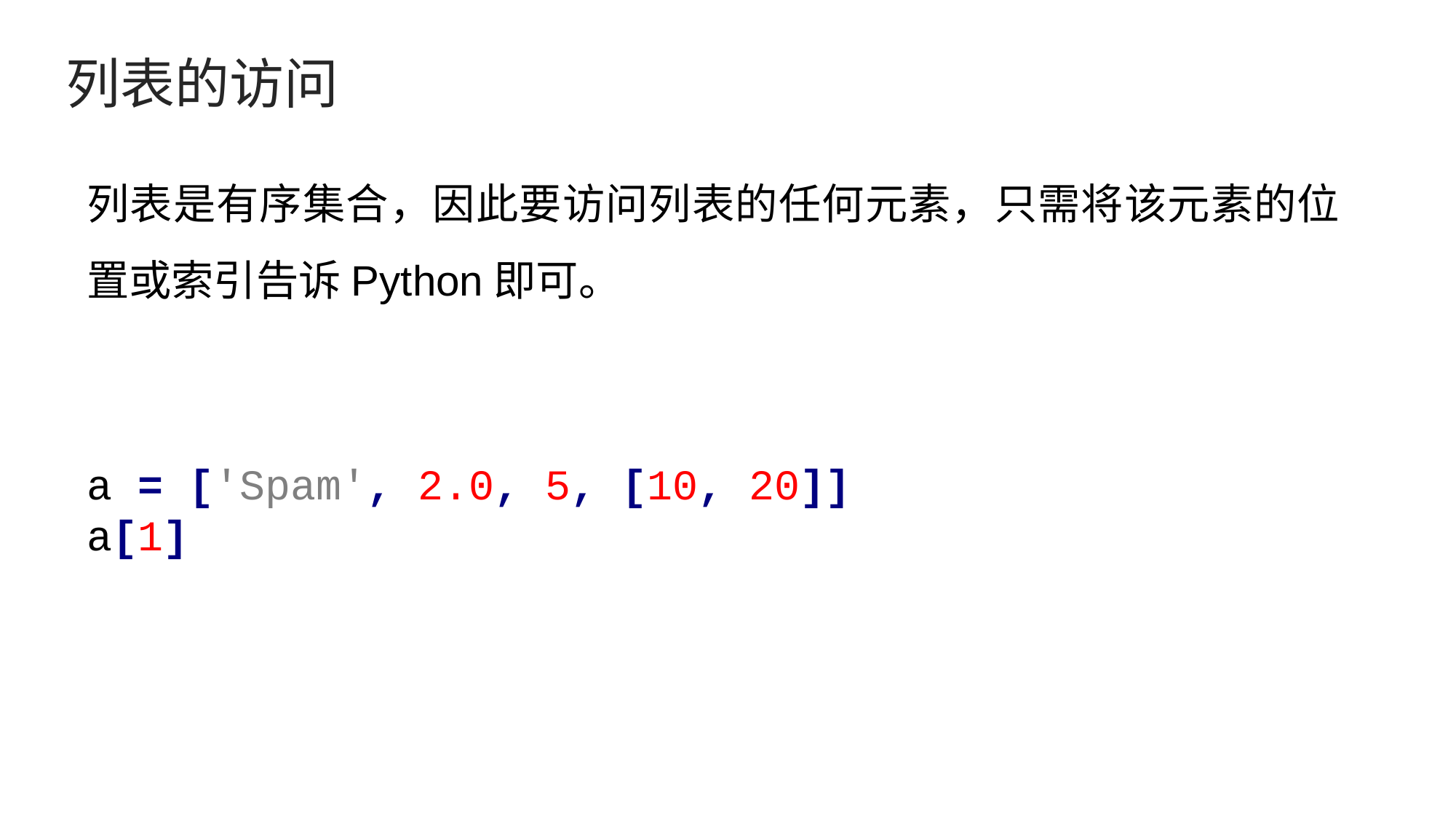

# 列表的访问
列表是有序集合，因此要访问列表的任何元素，只需将该元素的位置或索引告诉Python即可。

a = ['Spam', 2.0, 5, [10, 20]]
a[1]